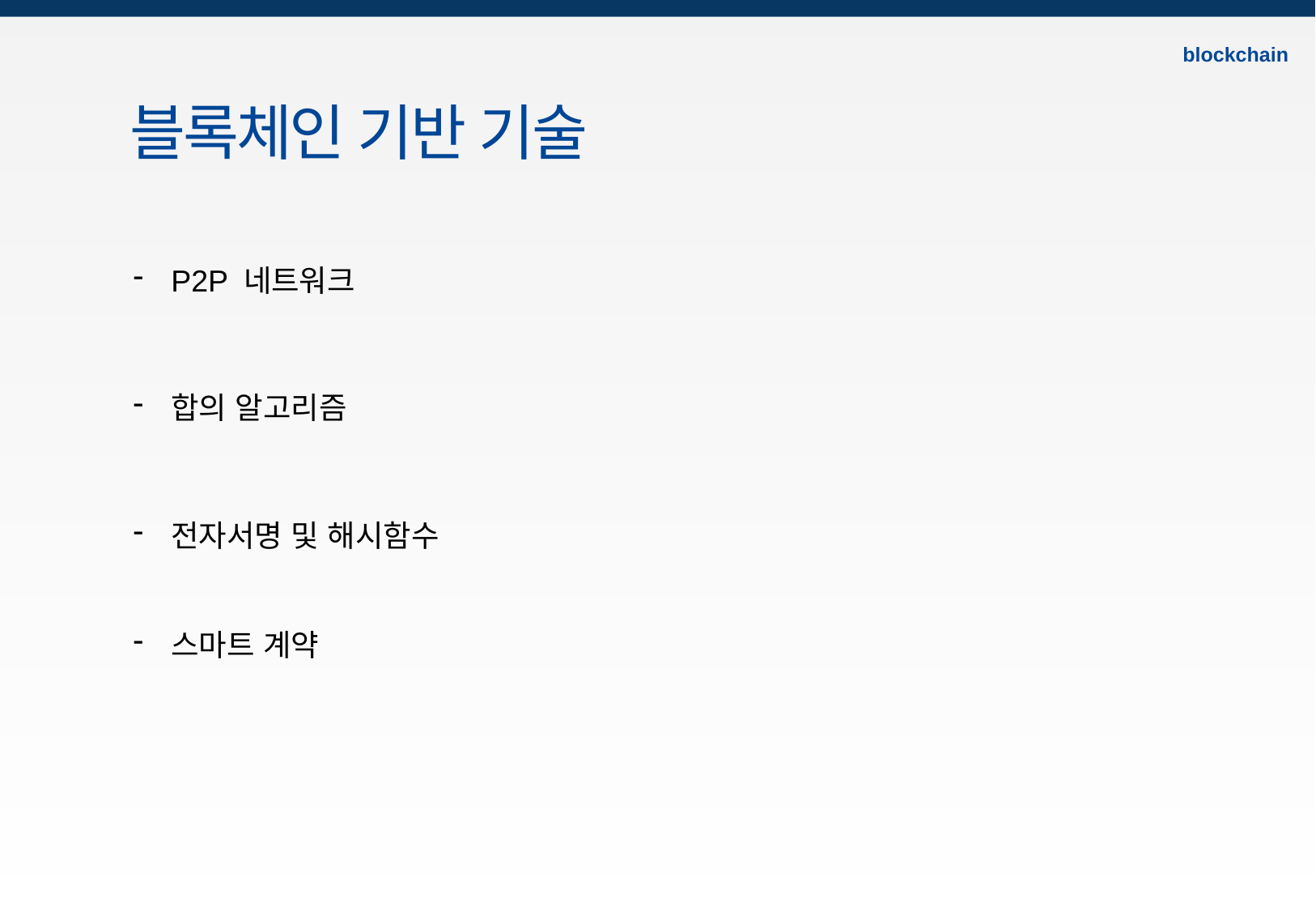

blockchain
블록체인 기반 기술
P2P 네트워크

합의 알고리즘

전자서명 및 해시함수

스마트 계약